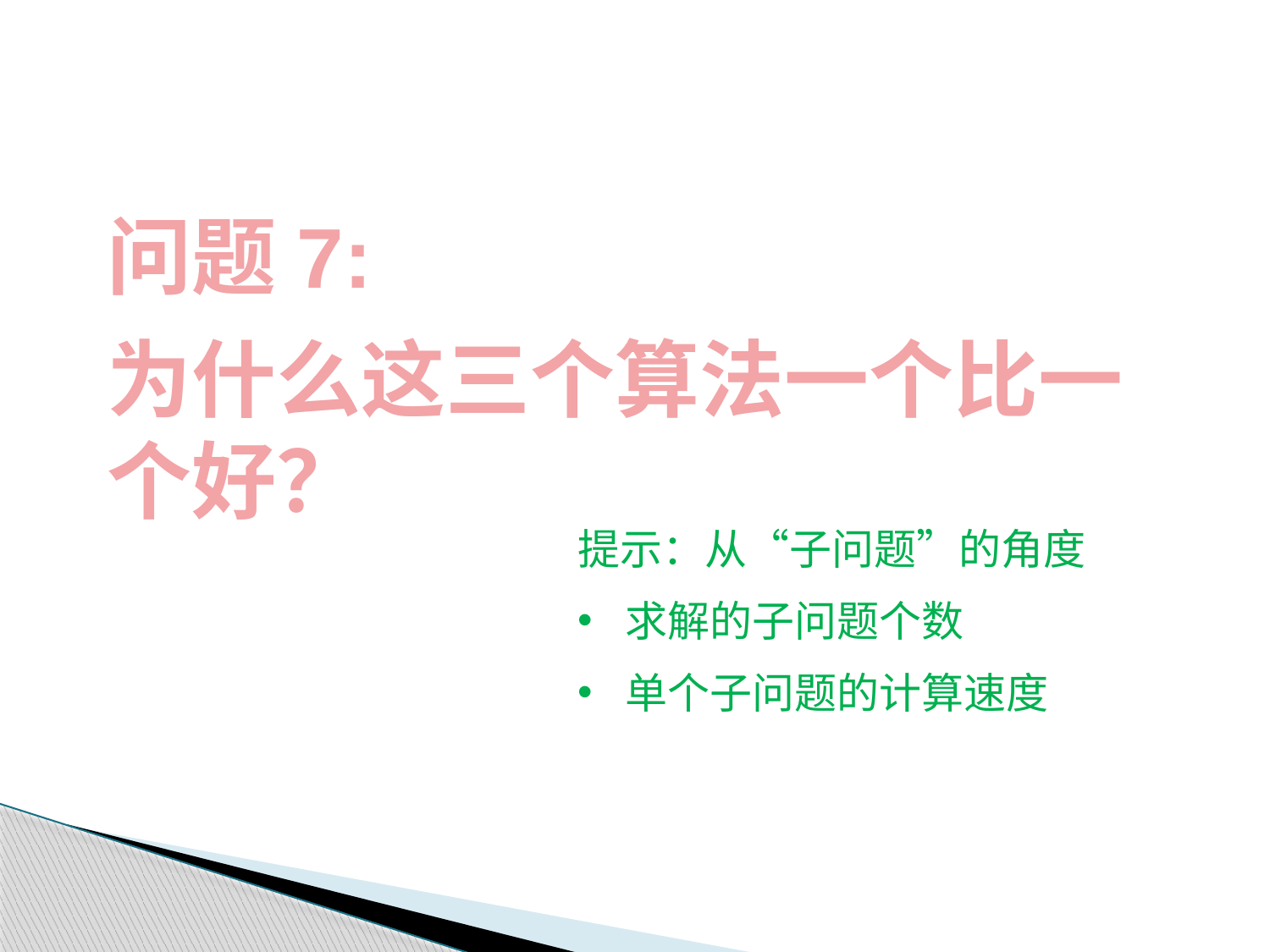

问题7:
为什么这三个算法一个比一个好？
提示：从“子问题”的角度
求解的子问题个数
单个子问题的计算速度